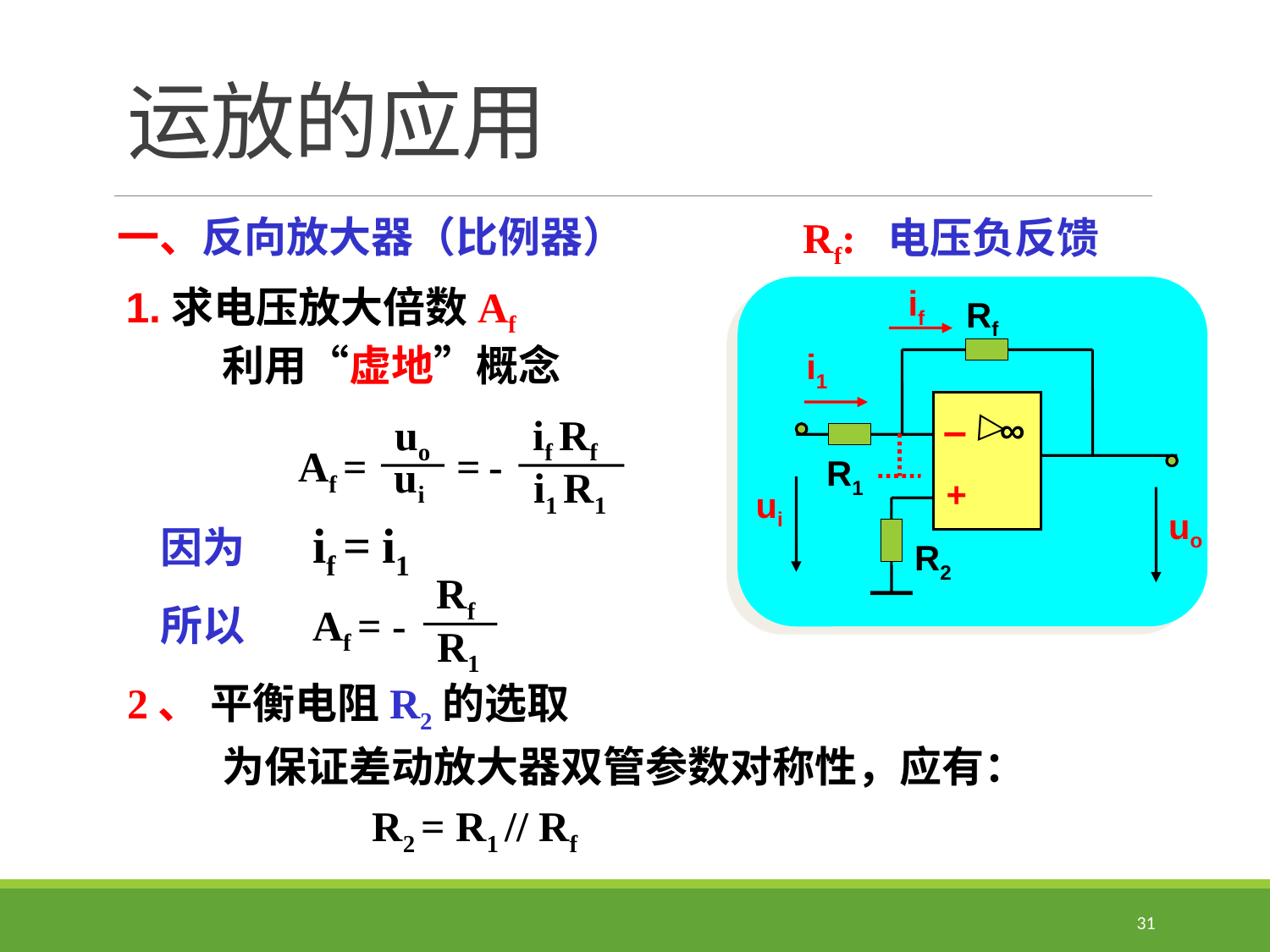

# 运放的应用
一、反向放大器（比例器）
Rf:  电压负反馈
if

Rf

∞
▽

+

ui

uo
R2
R1
1.求电压放大倍数Af
利用“虚地”概念
i1

uo
ui

if Rf
i1 R1

Af =
=
-

因为      if = i1
Rf
R1

所以      Af = -
2、 平衡电阻R2的选取
为保证差动放大器双管参数对称性，应有：
R2 = R1 // Rf
31